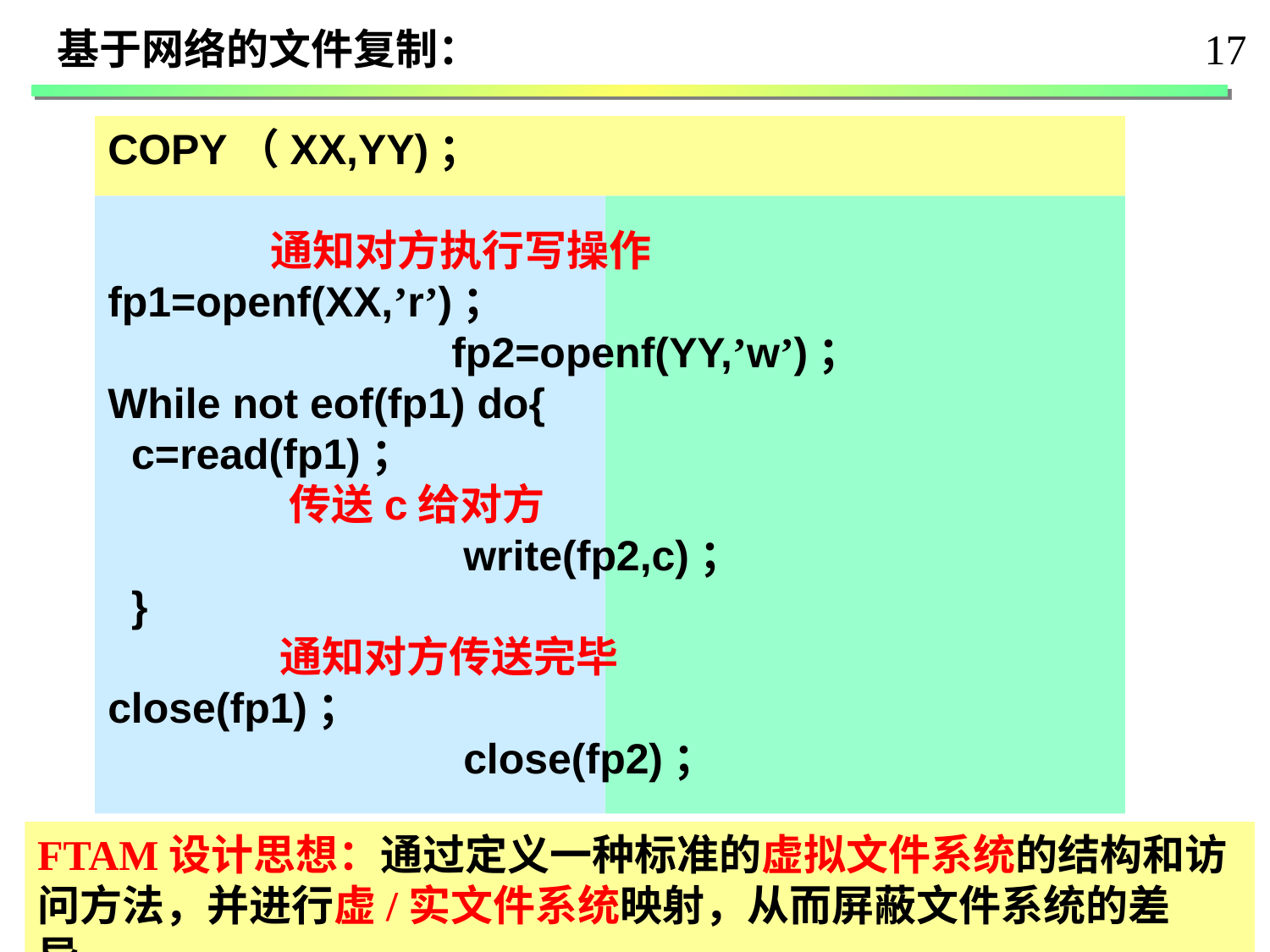

基于网络的文件复制：
17

COPY（XX,YY)；

                通知对方执行写操作
fp1=openf(XX,’r’)；
                             fp2=openf(YY,’w’)；
While not eof(fp1) do{
  c=read(fp1)；
                  传送c给对方
                              write(fp2,c)；
  }
                 通知对方传送完毕
close(fp1)；
                              close(fp2)；

FTAM设计思想：通过定义一种标准的虚拟文件系统的结构和访问方法，并进行虚/实文件系统映射，从而屏蔽文件系统的差异。